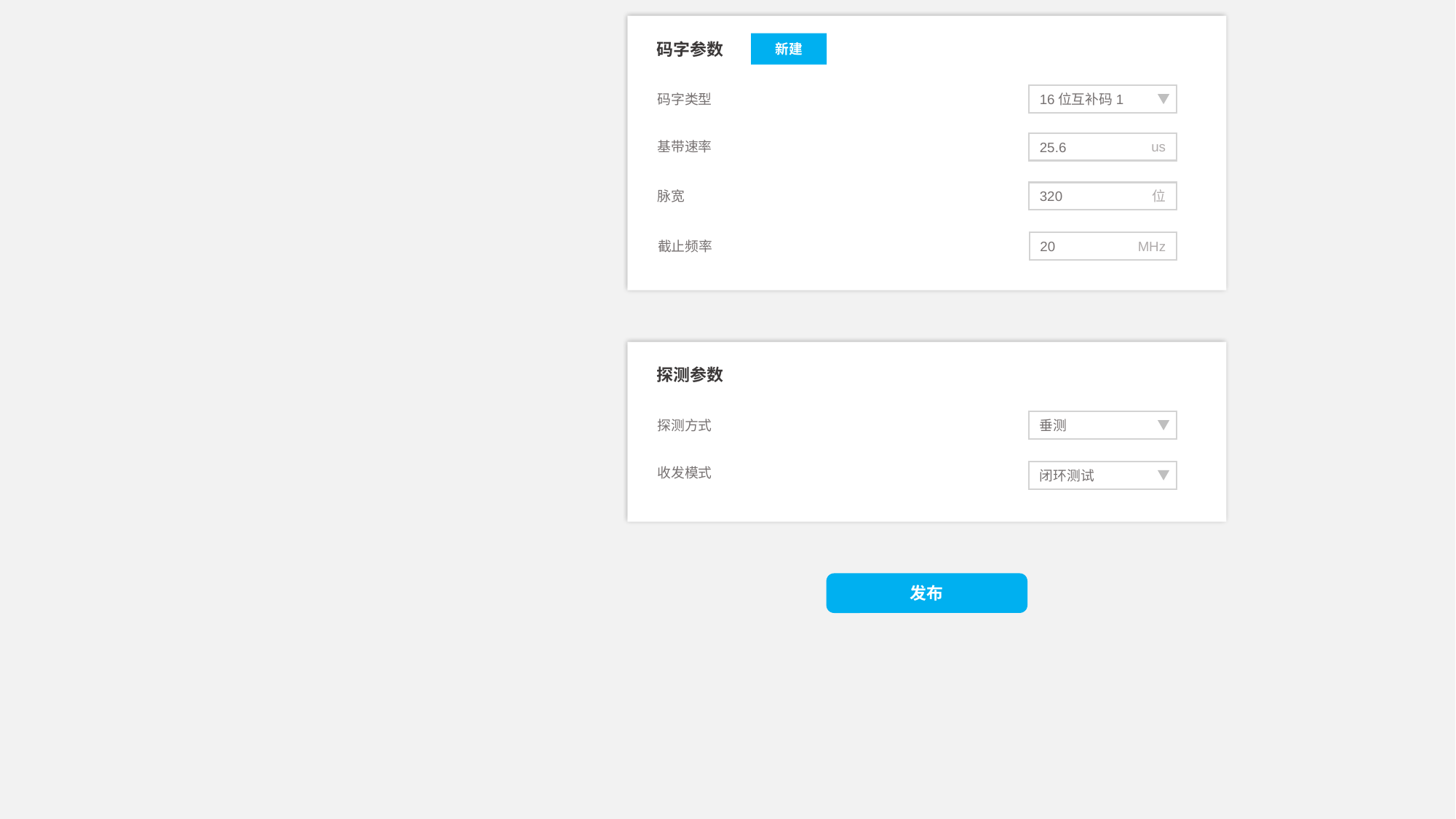

码字参数
新建
码字类型
16位互补码1

基带速率
25.6
us
脉宽
320
位
截止频率
20
MHz

探测参数
探测方式
垂测

收发模式
闭环测试

发布